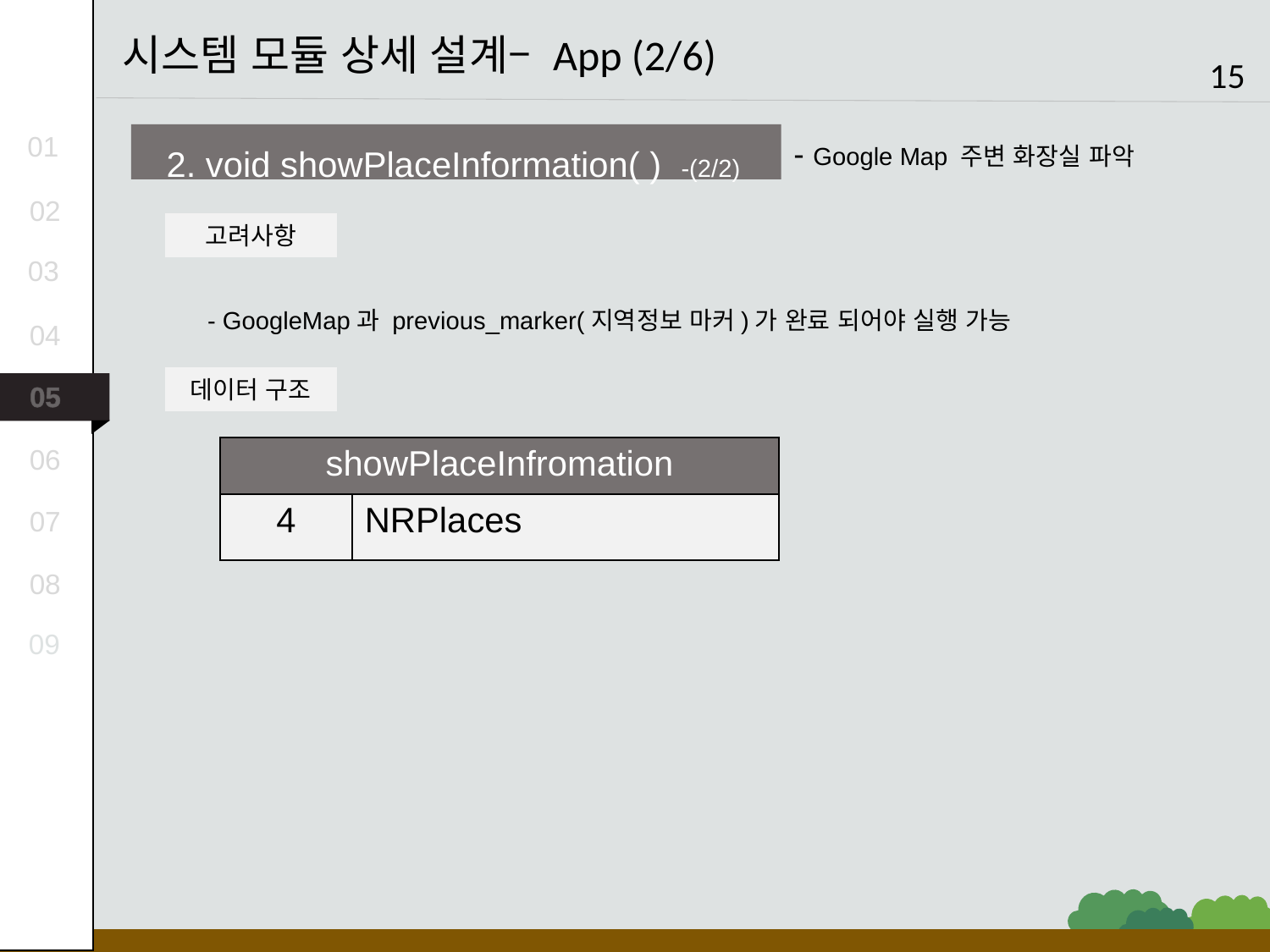

시스템 모듈 상세 설계– App (2/6)

15
2. void showPlaceInformation( )  -(2/2)

01
- Google Map 주변 화장실 파악
02
고려사항
03
- GoogleMap과 previous_marker(지역정보 마커)가 완료 되어야 실행 가능

04
데이터 구조
05

06
| showPlaceInfromation |  |
| --- | --- |
| 4 | NRPlaces |
07
08
09